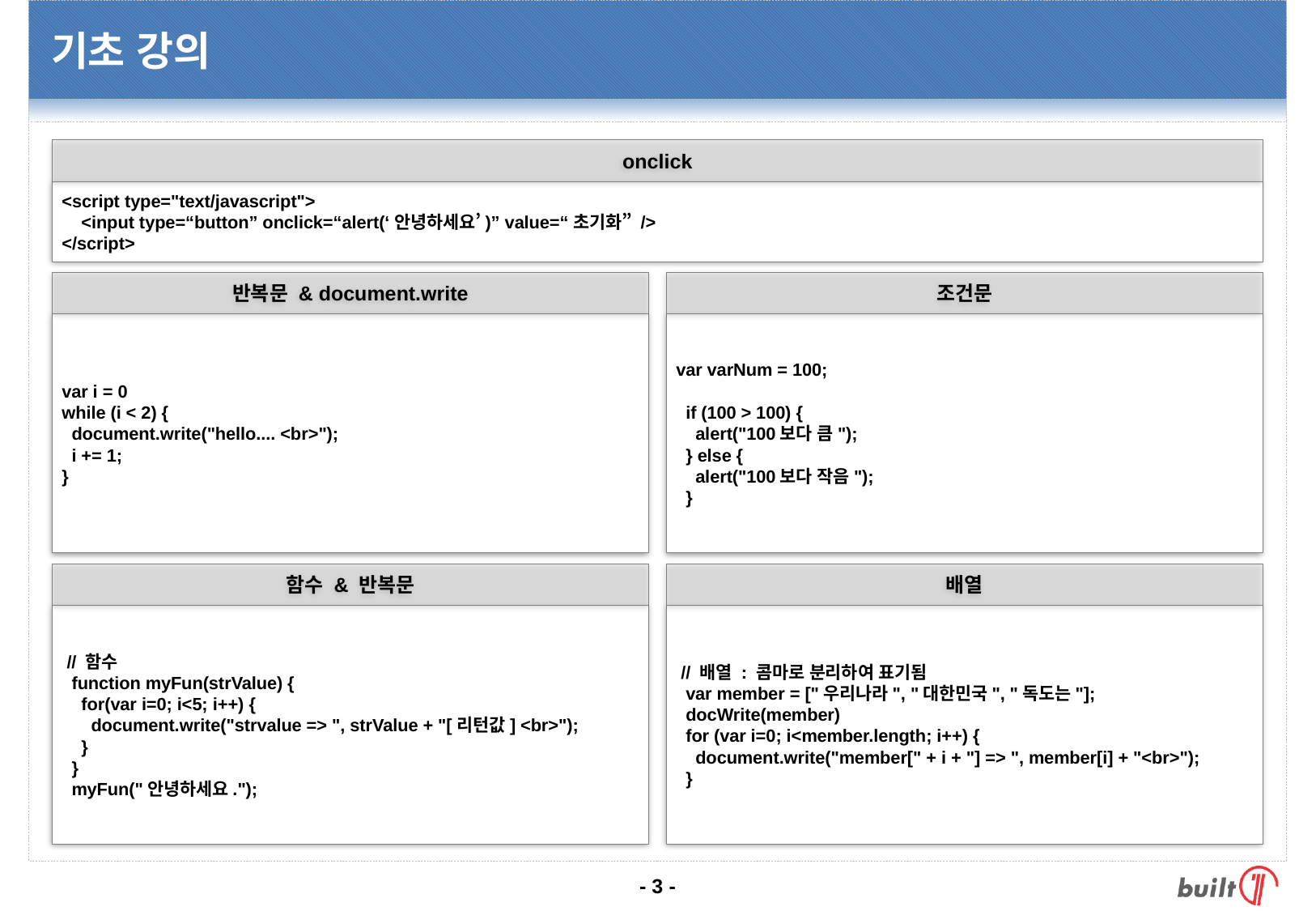

# 기초 강의
onclick
<script type="text/javascript">
    <input type=“button” onclick=“alert(‘안녕하세요’)” value=“초기화” />
</script>

반복문 & document.write
var i = 0
while (i < 2) {
  document.write("hello.... <br>");
  i += 1;
}
조건문
var varNum = 100;

  if (100 > 100) {
    alert("100보다 큼");
  } else {
    alert("100보다 작음");
  }
함수 & 반복문
 // 함수
  function myFun(strValue) {
    for(var i=0; i<5; i++) {
      document.write("strvalue => ", strValue + "[리턴값] <br>");
    }
  }
  myFun("안녕하세요.");
배열
 // 배열 : 콤마로 분리하여 표기됨
  var member = ["우리나라", "대한민국", "독도는"];
  docWrite(member)
  for (var i=0; i<member.length; i++) {
    document.write("member[" + i + "] => ", member[i] + "<br>");
  }